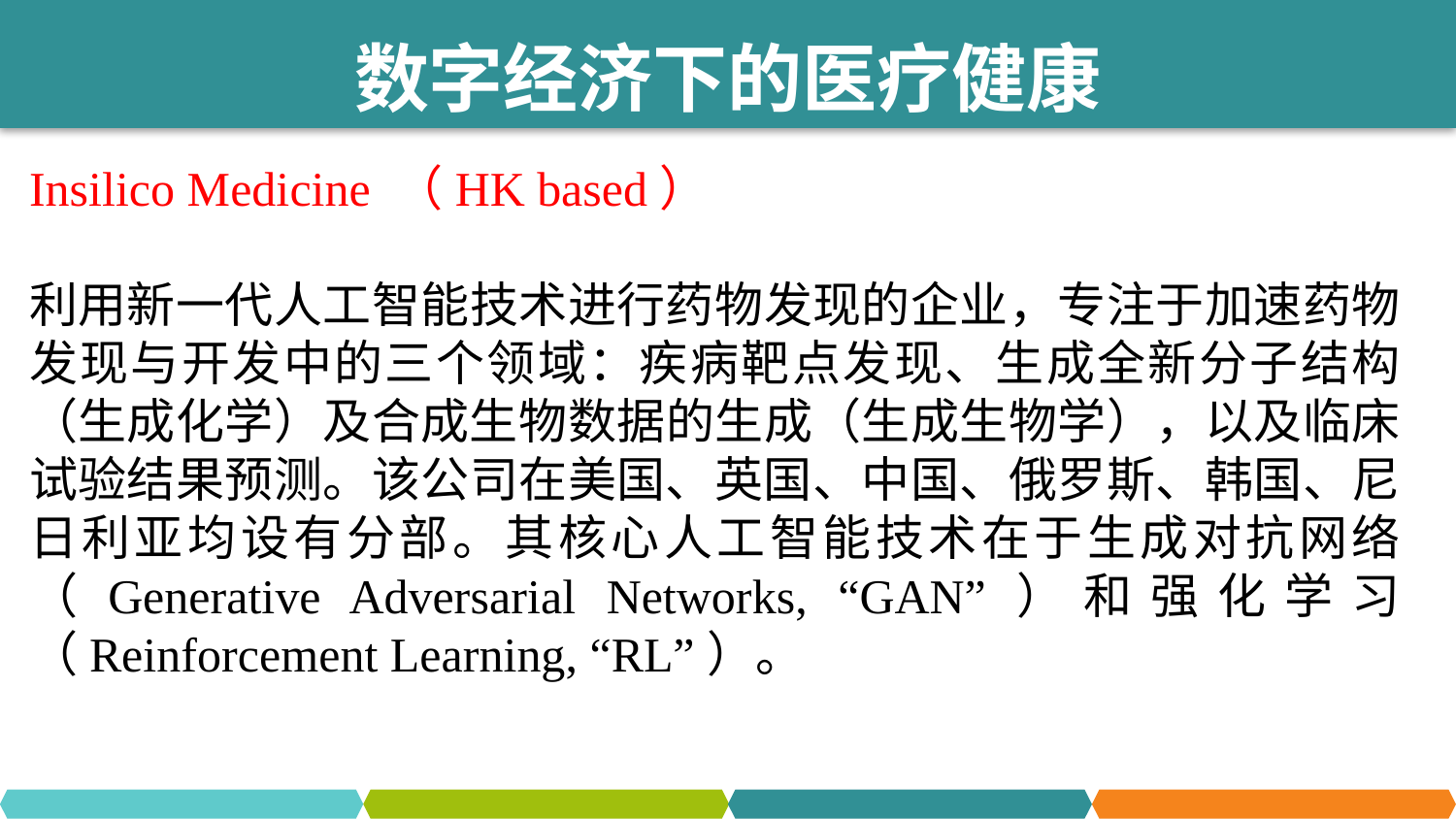

数字经济下的医疗健康

Insilico Medicine （HK based）

利用新一代人工智能技术进行药物发现的企业，专注于加速药物发现与开发中的三个领域：疾病靶点发现、生成全新分子结构（生成化学）及合成生物数据的生成（生成生物学），以及临床试验结果预测。该公司在美国、英国、中国、俄罗斯、韩国、尼日利亚均设有分部。其核心人工智能技术在于生成对抗网络（Generative Adversarial Networks, “GAN”）和强化学习（Reinforcement Learning, “RL”）。